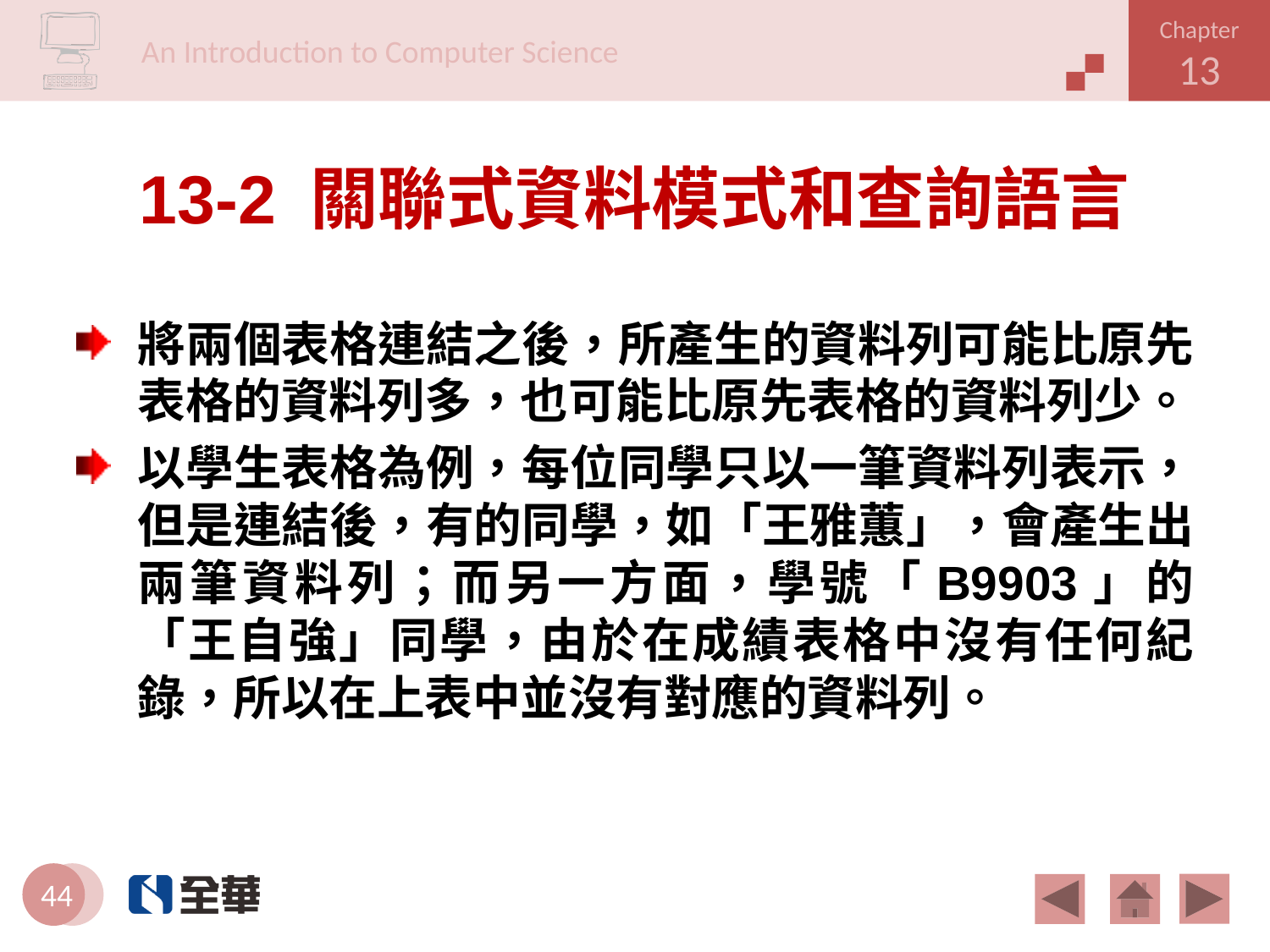

# 13-2 關聯式資料模式和查詢語言
將兩個表格連結之後，所產生的資料列可能比原先表格的資料列多，也可能比原先表格的資料列少。
以學生表格為例，每位同學只以一筆資料列表示，但是連結後，有的同學，如「王雅蕙」，會產生出兩筆資料列；而另一方面，學號「B9903」的「王自強」同學，由於在成績表格中沒有任何紀錄，所以在上表中並沒有對應的資料列。